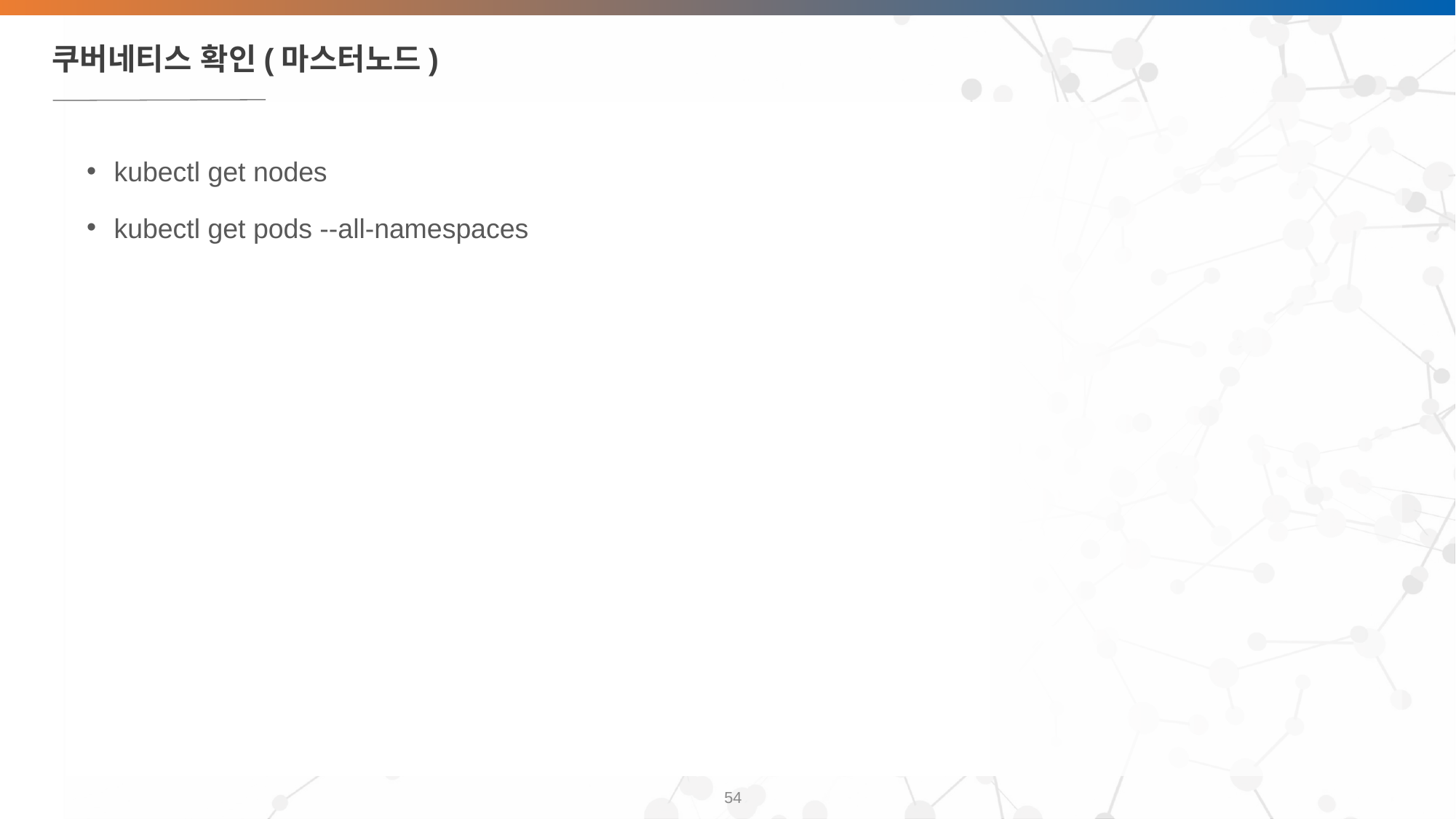

# 쿠버네티스 확인(마스터노드)

kubectl get nodes
kubectl get pods --all-namespaces
54